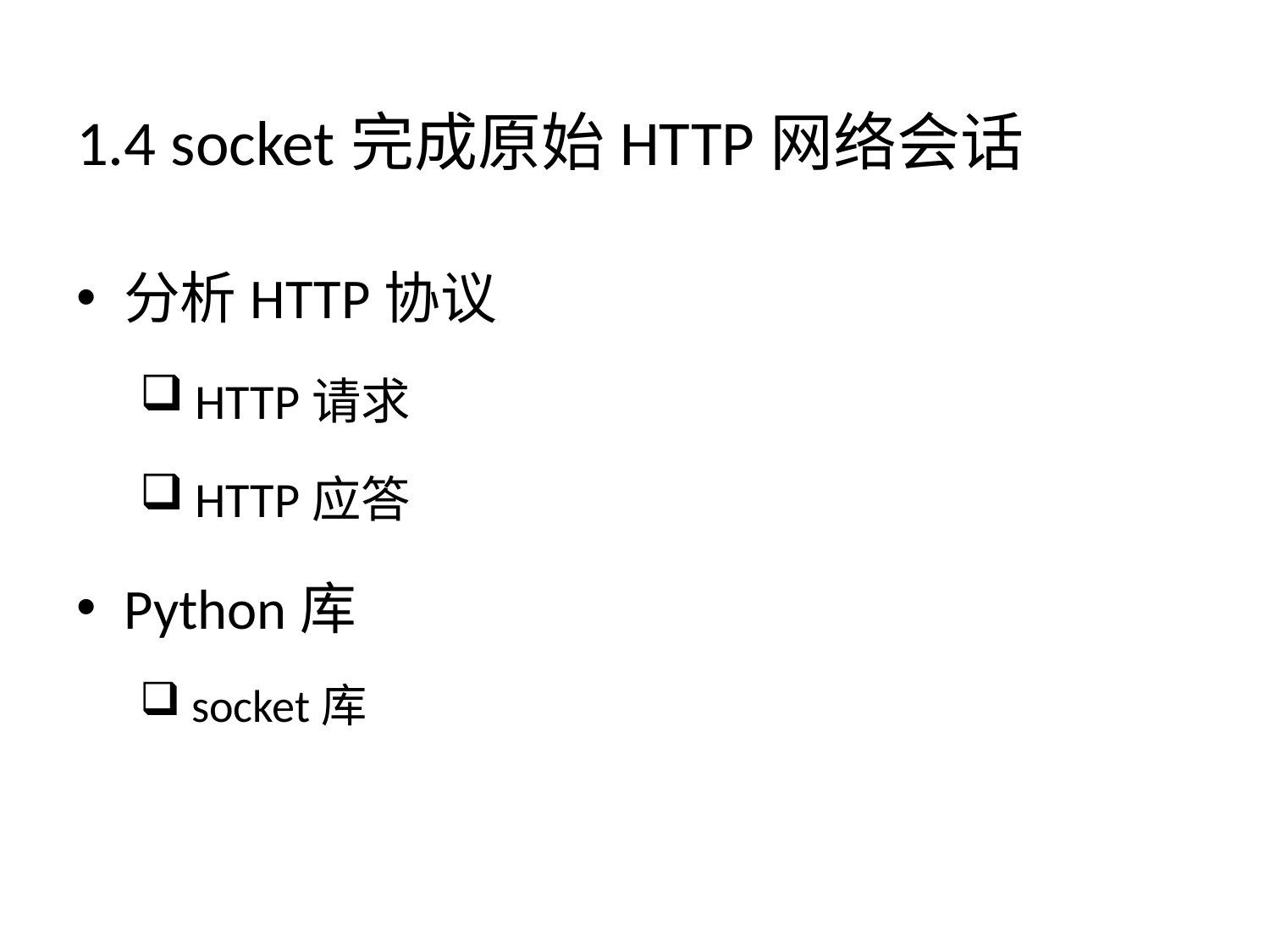

# 1.4 socket完成原始HTTP网络会话
分析HTTP协议
 HTTP请求
 HTTP应答
Python库
 socket库